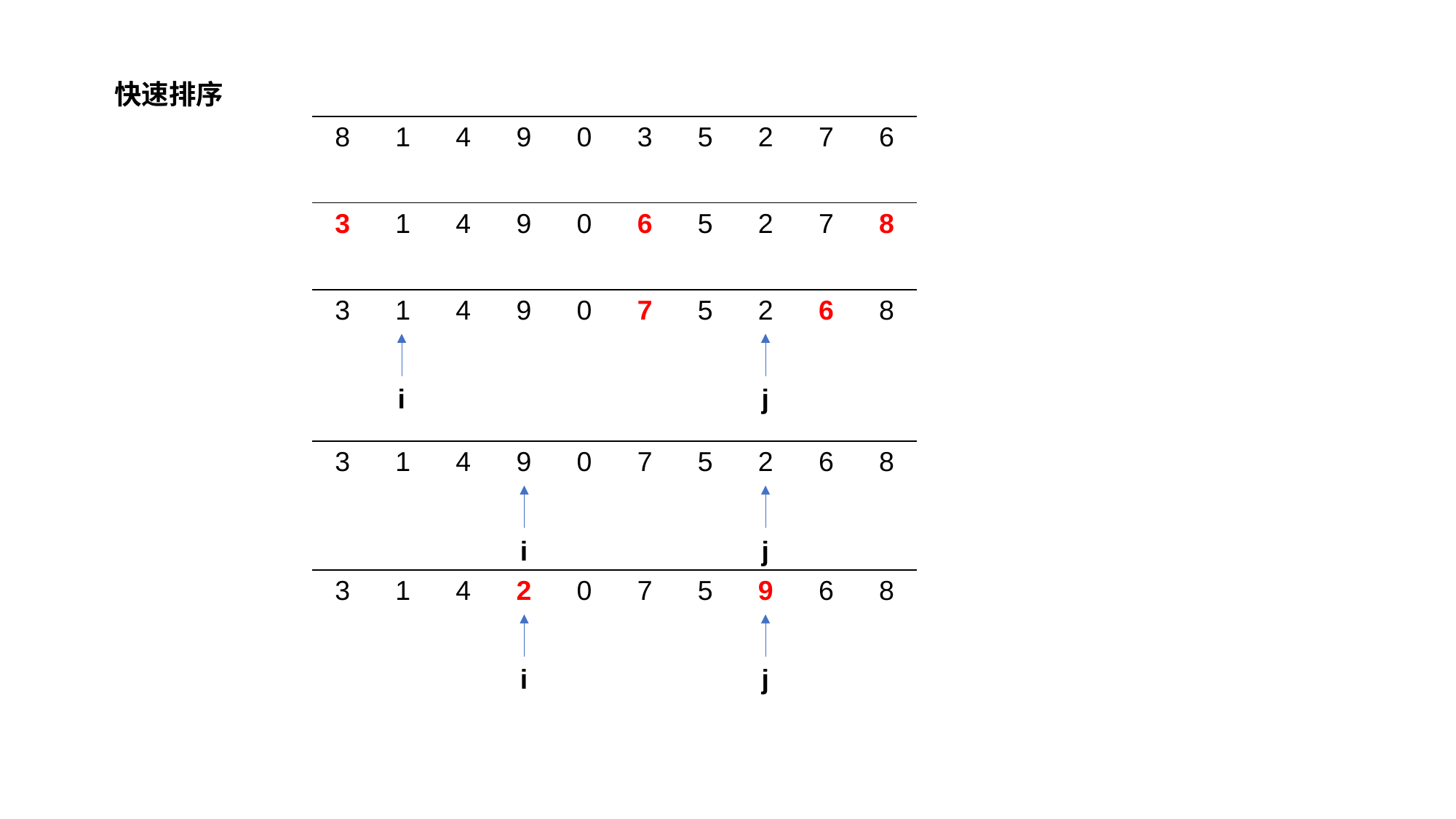

快速排序
| 8 | 1 | 4 | 9 | 0 | 3 | 5 | 2 | 7 | 6 |
| --- | --- | --- | --- | --- | --- | --- | --- | --- | --- |
| 3 | 1 | 4 | 9 | 0 | 6 | 5 | 2 | 7 | 8 |
| --- | --- | --- | --- | --- | --- | --- | --- | --- | --- |
| 3 | 1 | 4 | 9 | 0 | 7 | 5 | 2 | 6 | 8 |
| --- | --- | --- | --- | --- | --- | --- | --- | --- | --- |
i
j
| 3 | 1 | 4 | 9 | 0 | 7 | 5 | 2 | 6 | 8 |
| --- | --- | --- | --- | --- | --- | --- | --- | --- | --- |
i
j
| 3 | 1 | 4 | 2 | 0 | 7 | 5 | 9 | 6 | 8 |
| --- | --- | --- | --- | --- | --- | --- | --- | --- | --- |
i
j